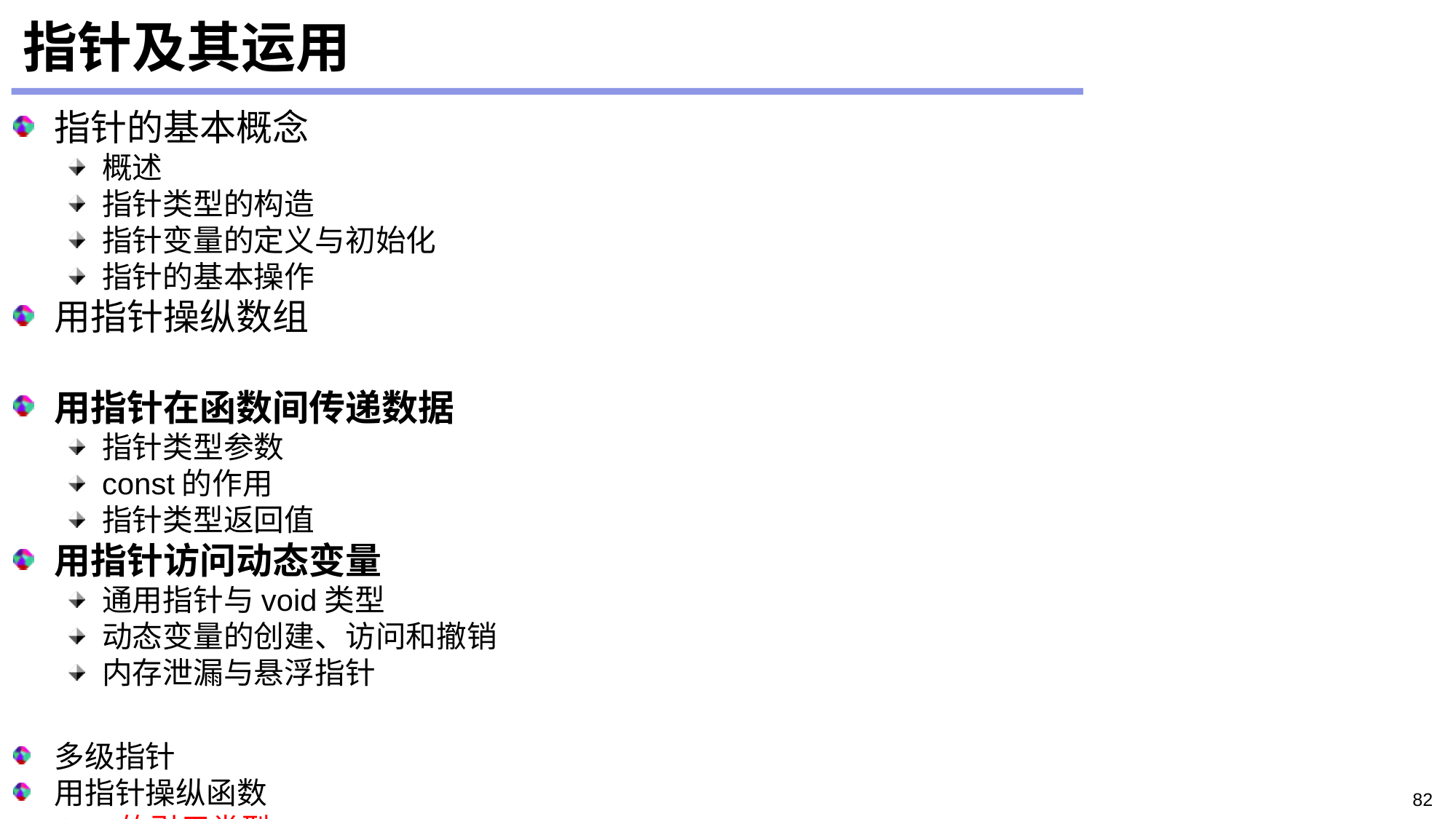

# 指针及其运用
指针的基本概念
概述
指针类型的构造
指针变量的定义与初始化
指针的基本操作
用指针操纵数组

用指针在函数间传递数据
指针类型参数
const的作用
指针类型返回值
用指针访问动态变量
通用指针与void类型
动态变量的创建、访问和撤销
内存泄漏与悬浮指针

多级指针
用指针操纵函数
C++的引用类型
82